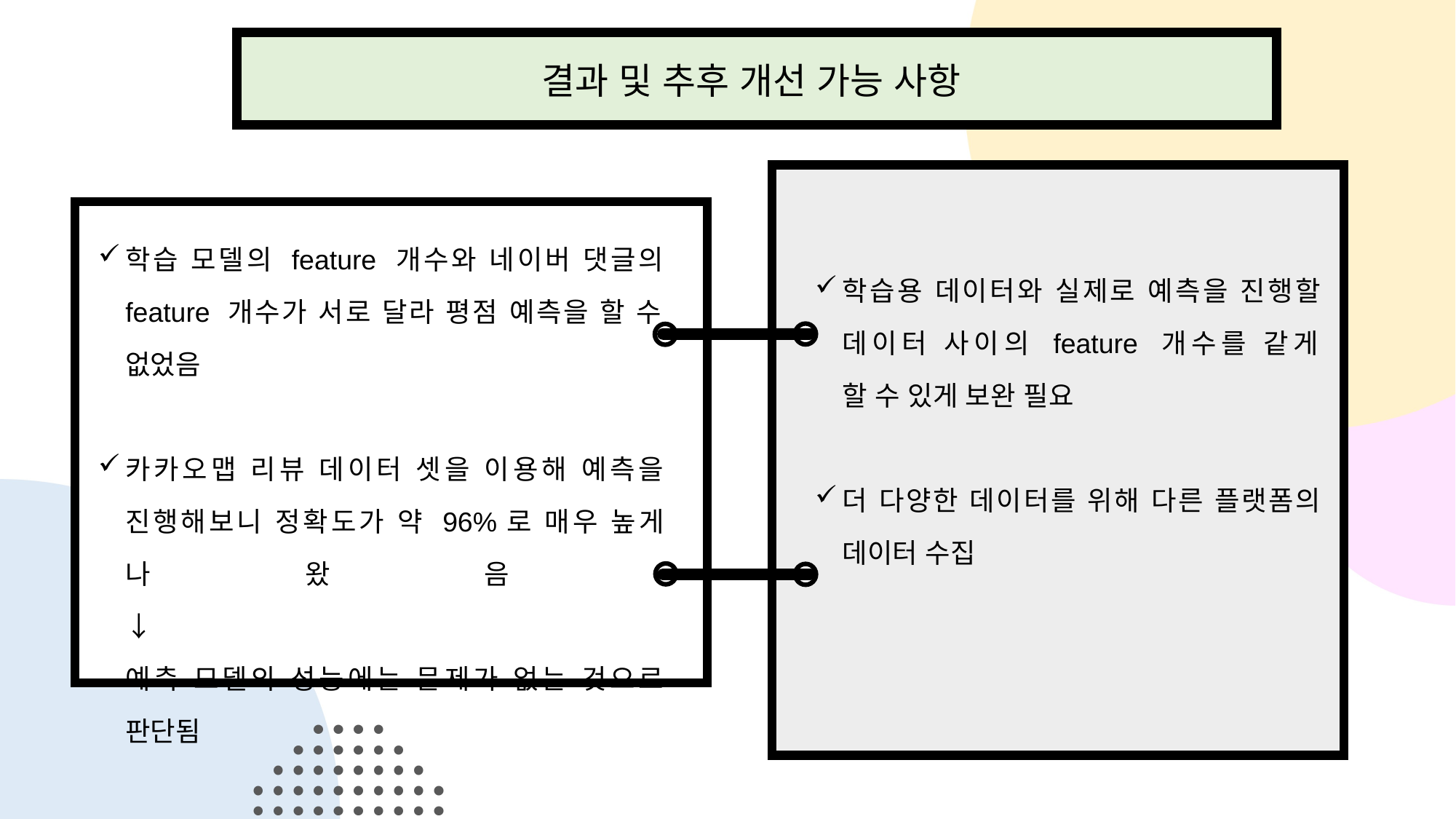

결과 및 추후 개선 가능 사항

학습 모델의 feature 개수와 네이버 댓글의 feature 개수가 서로 달라 평점 예측을 할 수
없었음

카카오맵 리뷰 데이터 셋을 이용해 예측을 진행해보니 정확도가 약 96%로 매우 높게 나왔음
↓
예측 모델의 성능에는 문제가 없는 것으로 판단됨
학습용 데이터와 실제로 예측을 진행할
데이터 사이의 feature 개수를 같게
할 수 있게 보완 필요

더 다양한 데이터를 위해 다른 플랫폼의
데이터 수집